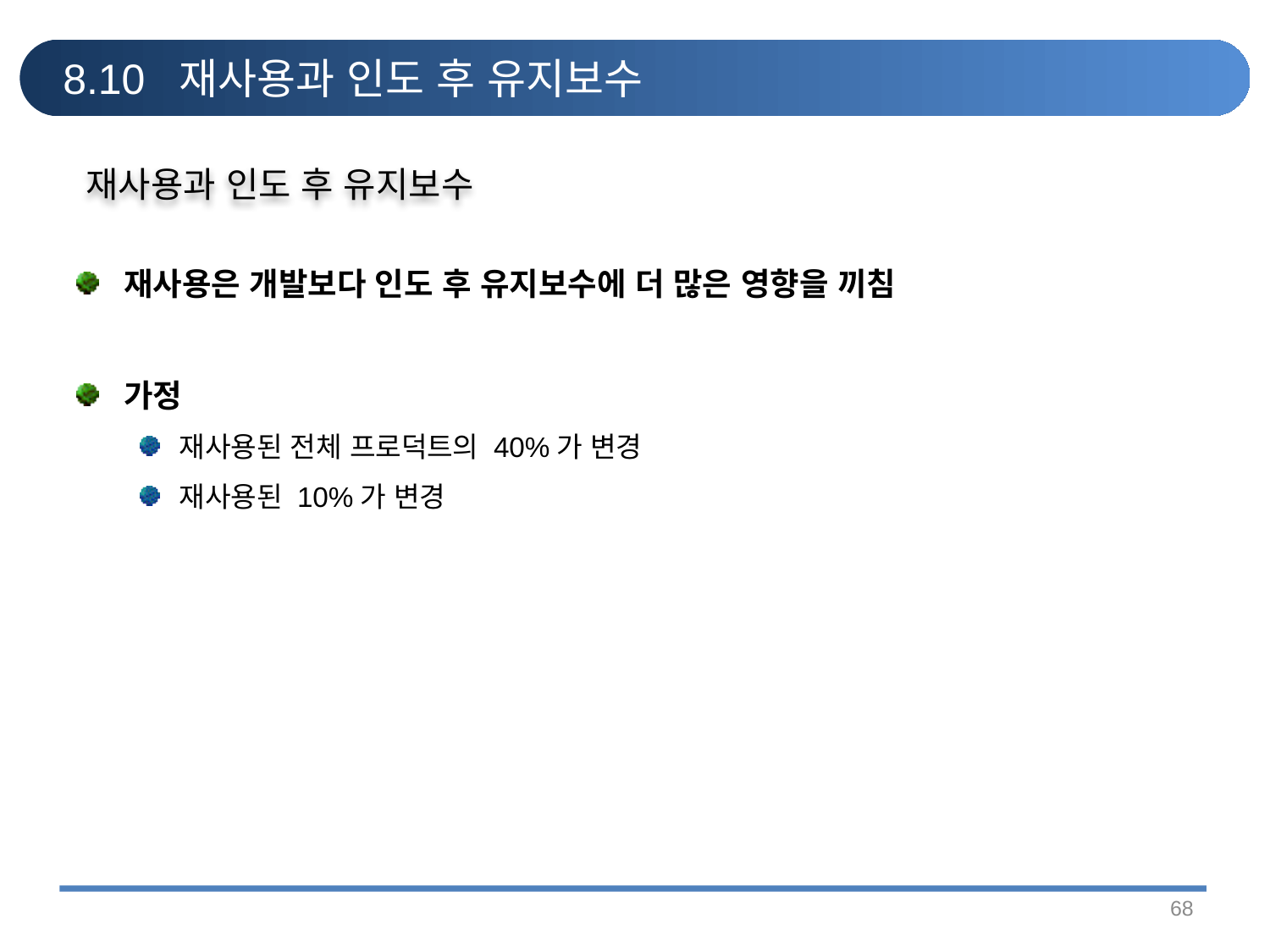

# 8.10  재사용과 인도 후 유지보수
재사용과 인도 후 유지보수
재사용은 개발보다 인도 후 유지보수에 더 많은 영향을 끼침

가정
재사용된 전체 프로덕트의 40%가 변경
재사용된 10%가 변경

68